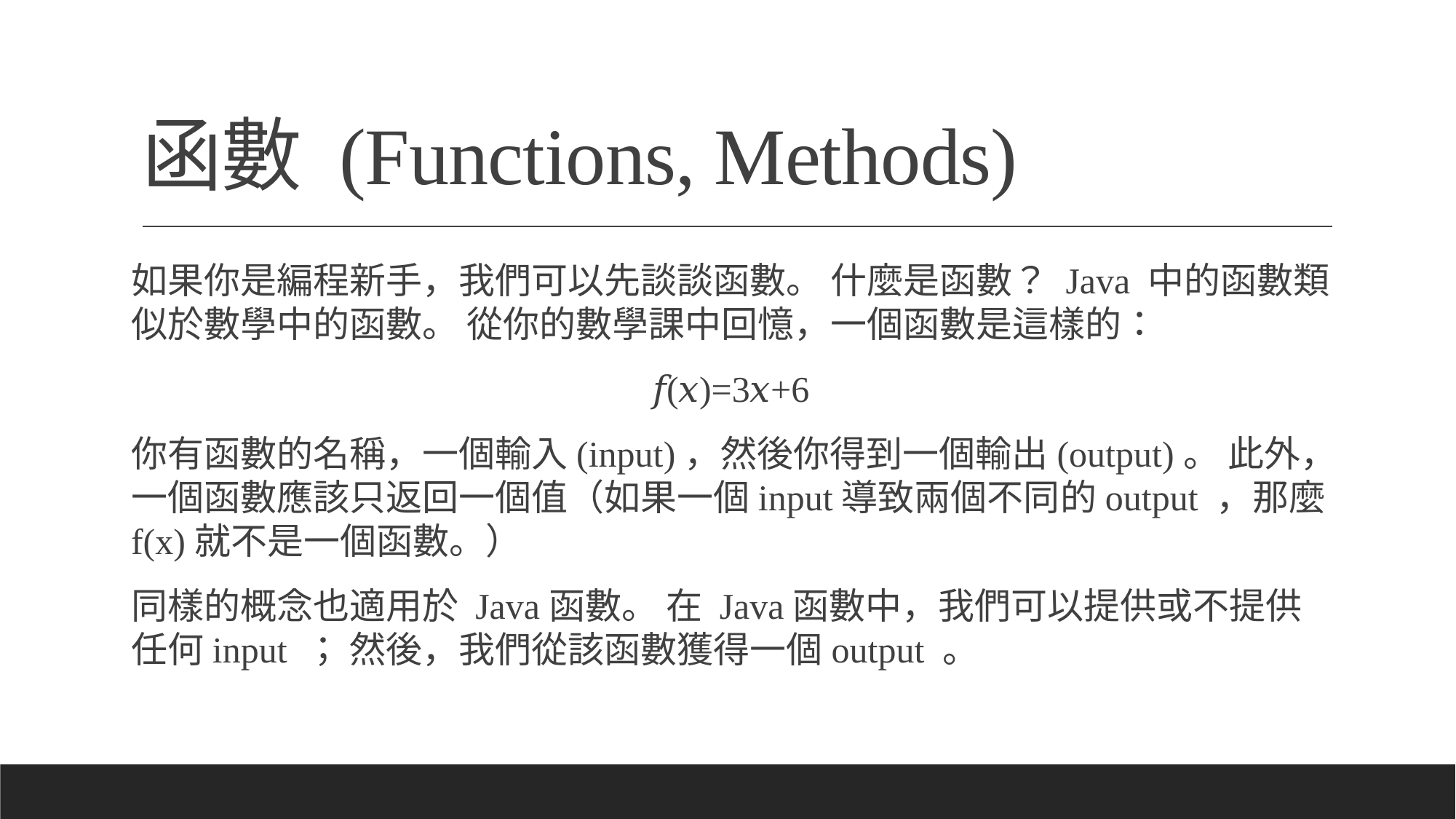

# 函數 (Functions, Methods)
如果你是編程新手，我們可以先談談函數。 什麼是函數？ Java 中的函數類似於數學中的函數。 從你的數學課中回憶，一個函數是這樣的：
𝑓(𝑥)=3𝑥+6
你有函數的名稱，一個輸入(input)，然後你得到一個輸出(output)。 此外，一個函數應該只返回一個值（如果一個input導致兩個不同的output ，那麼f(x)就不是一個函數。）
同樣的概念也適用於 Java函數。 在 Java函數中，我們可以提供或不提供任何input ； 然後，我們從該函數獲得一個output 。